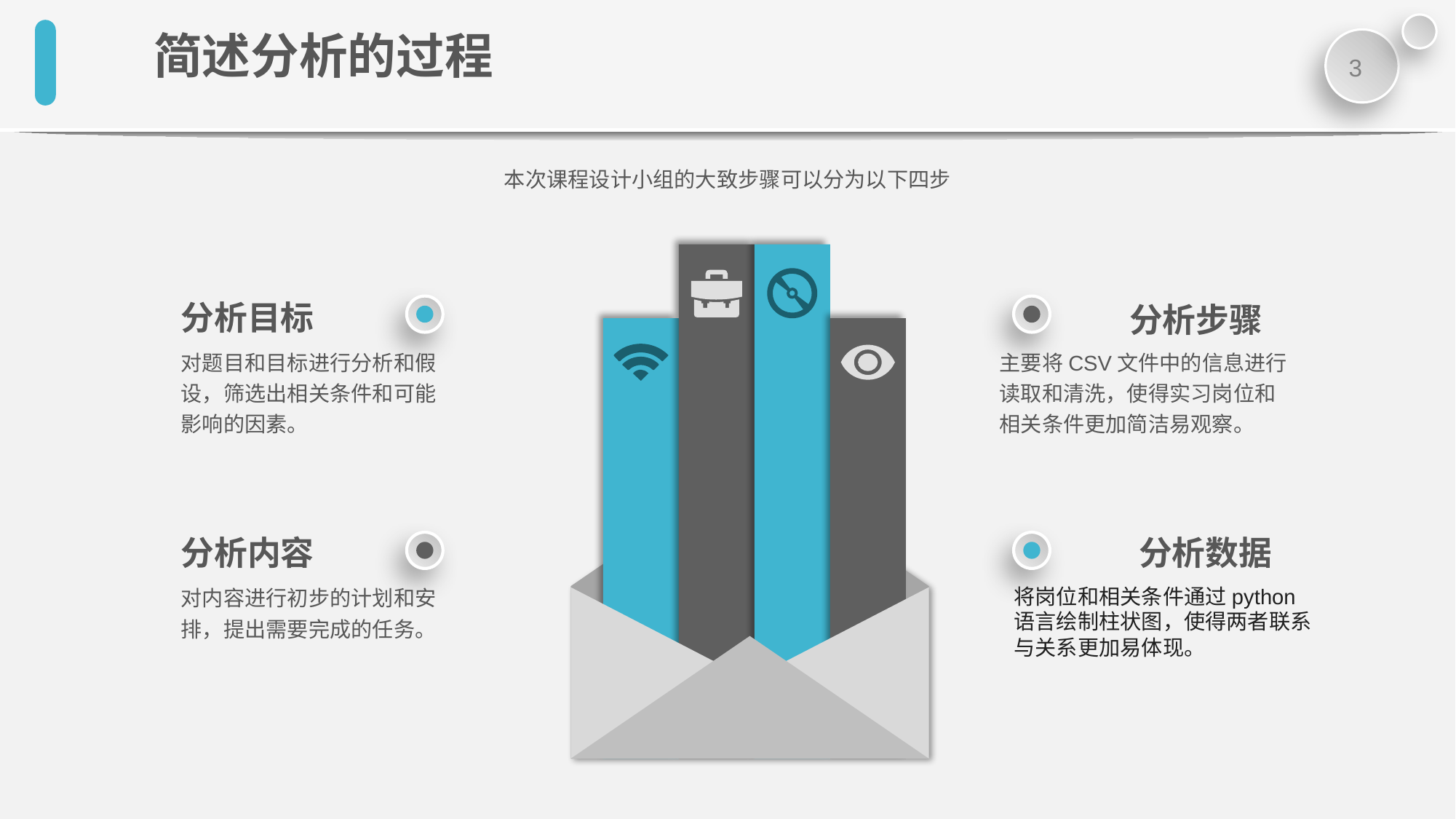

简述分析的过程
本次课程设计小组的大致步骤可以分为以下四步

分析目标
  分析步骤

对题目和目标进行分析和假设，筛选出相关条件和可能影响的因素。
主要将CSV文件中的信息进行读取和清洗，使得实习岗位和相关条件更加简洁易观察。

分析内容
分析数据

对内容进行初步的计划和安排，提出需要完成的任务。
将岗位和相关条件通过python语言绘制柱状图，使得两者联系与关系更加易体现。